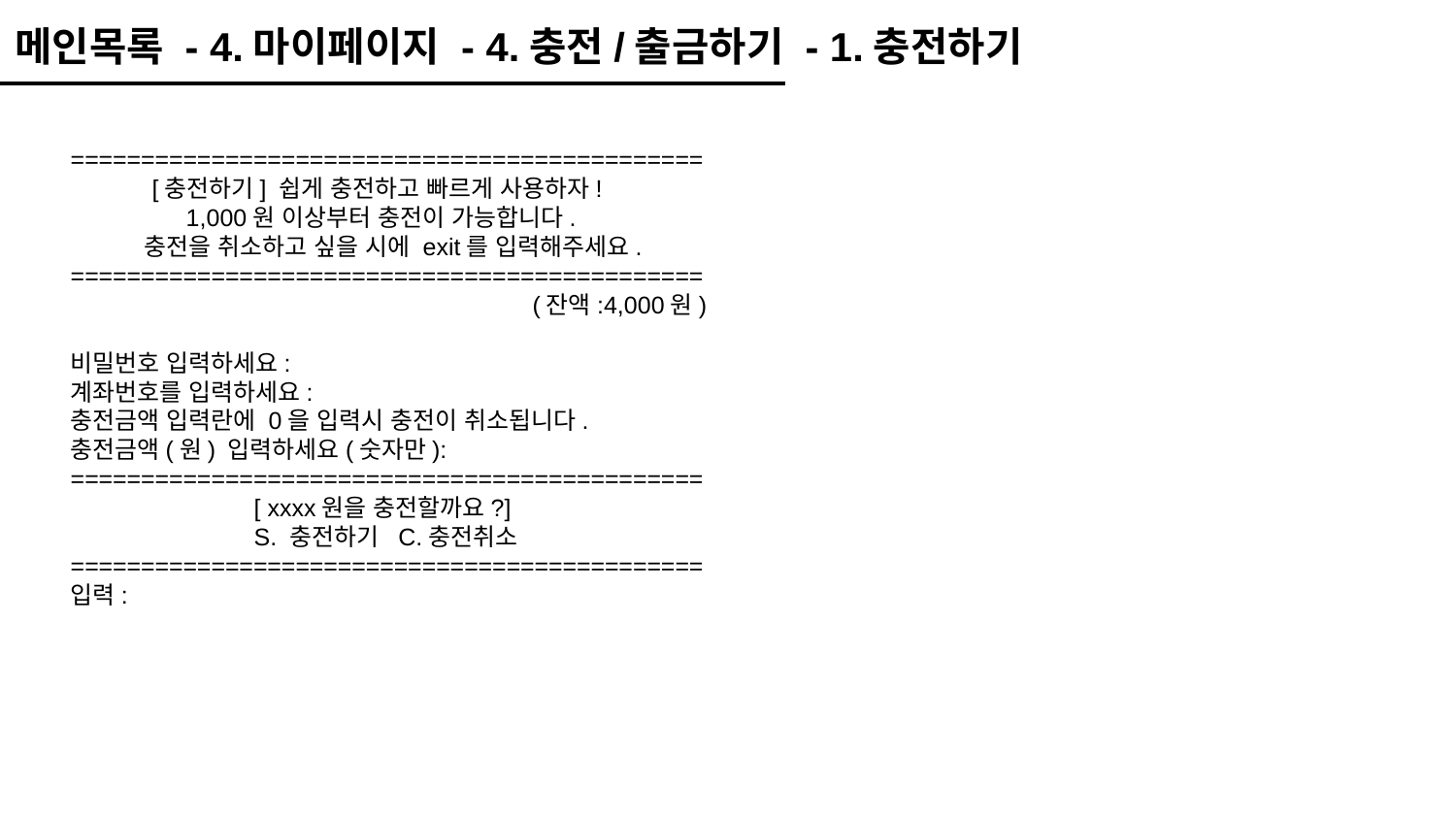

메인목록 - 4.마이페이지 - 4.충전/출금하기 - 1.충전하기
=============================================
            [충전하기] 쉽게 충전하고 빠르게 사용하자!
                 1,000원 이상부터 충전이 가능합니다.
          충전을 취소하고 싶을 시에 exit를 입력해주세요.
=============================================
                                                                    (잔액:4,000원)

비밀번호 입력하세요:
계좌번호를 입력하세요:
충전금액 입력란에 0을 입력시 충전이 취소됩니다.
충전금액(원) 입력하세요(숫자만):
=============================================
                           [ xxxx원을 충전할까요?]
                           S. 충전하기  C.충전취소
=============================================
입력: